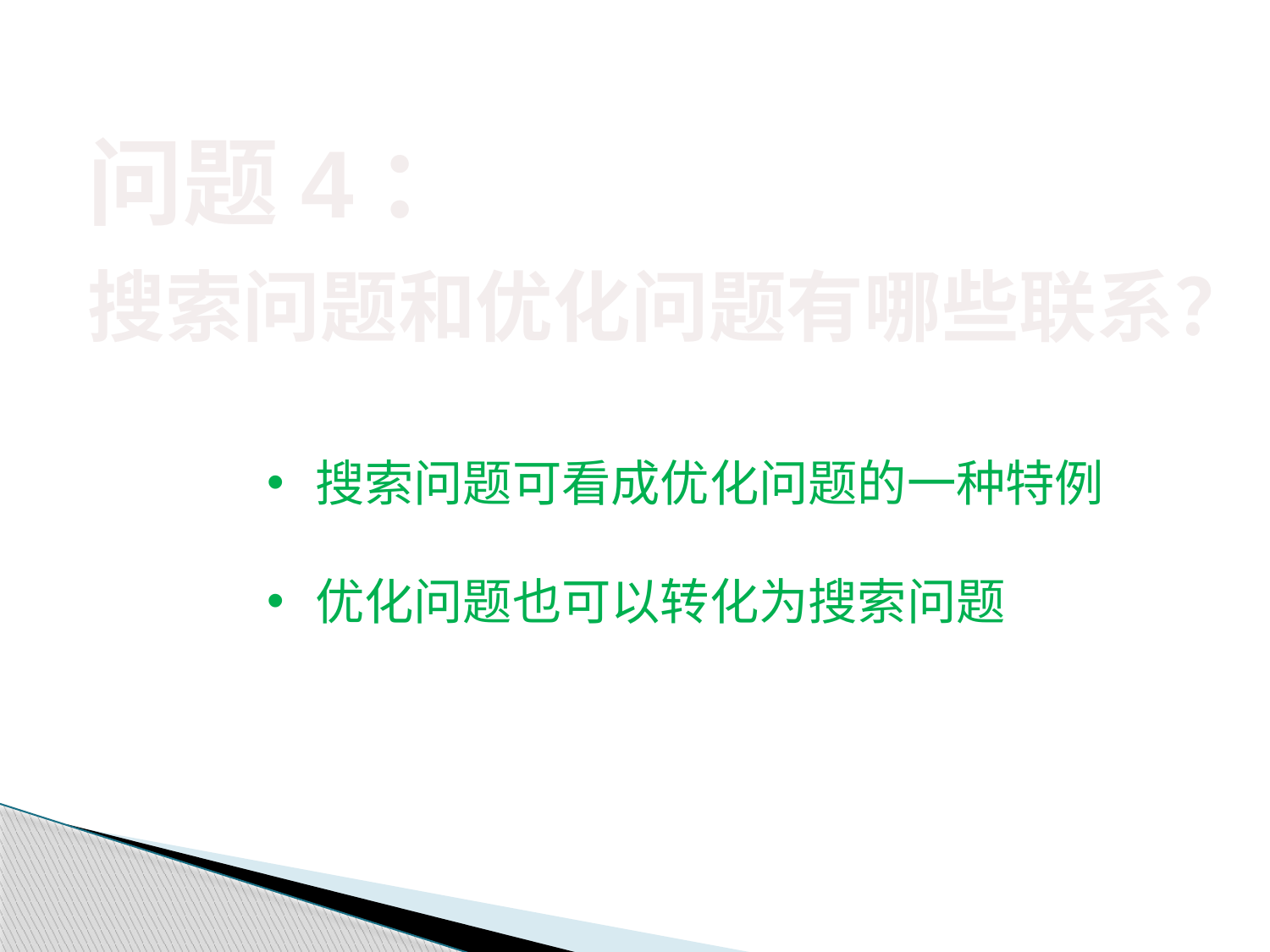

问题4：
搜索问题和优化问题有哪些联系？
搜索问题可看成优化问题的一种特例

优化问题也可以转化为搜索问题